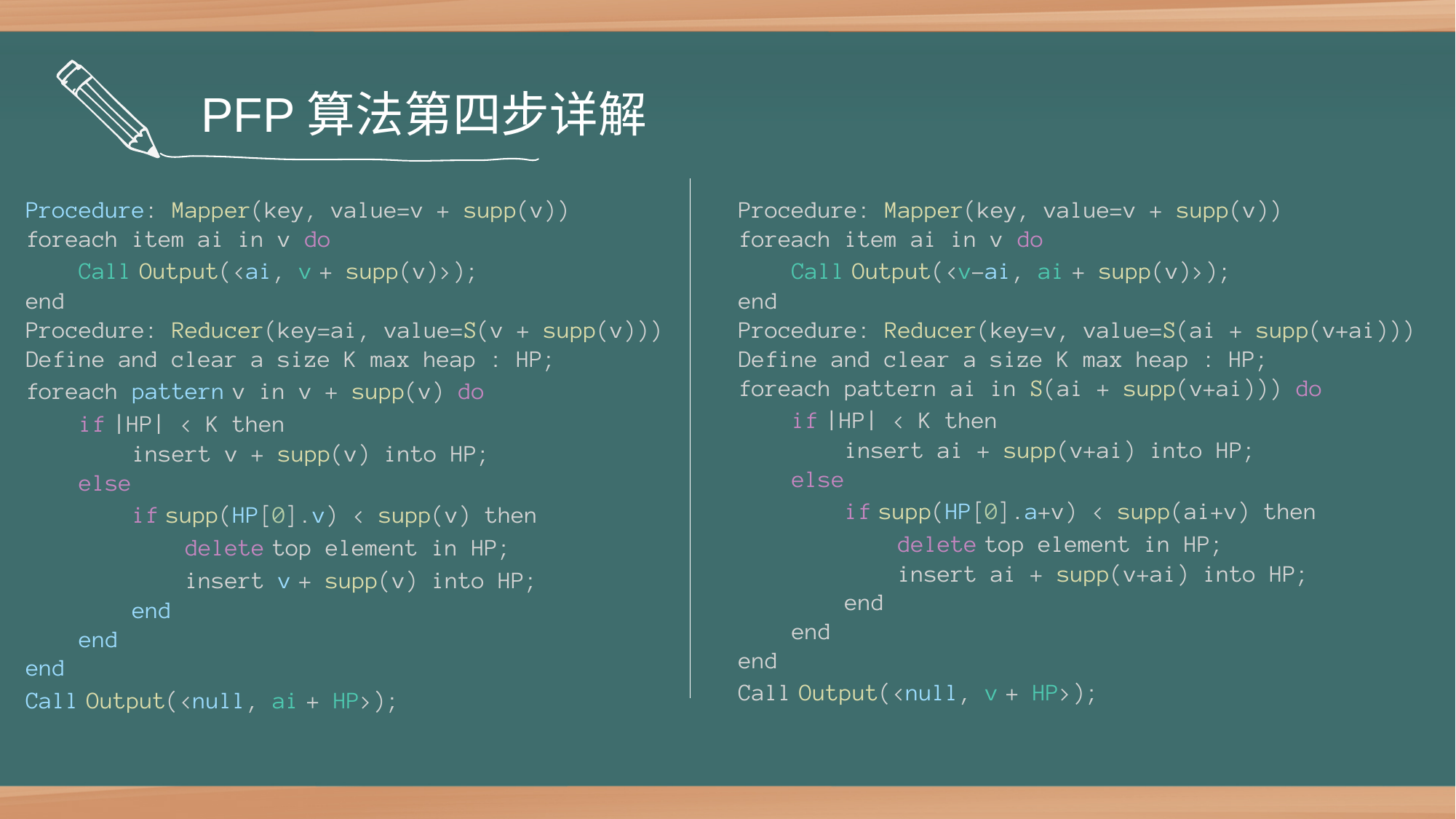

PFP算法第四步详解

Procedure: Mapper(key, value=v + supp(v))foreach item ai in v do    Call Output(<ai, v + supp(v)>);endProcedure: Reducer(key=ai, value=S(v + supp(v)))Define and clear a size K max heap : HP;foreach pattern v in v + supp(v) do    if |HP| < K then        insert v + supp(v) into HP;    else        if supp(HP[0].v) < supp(v) then            delete top element in HP;            insert v + supp(v) into HP;        end    endendCall Output(<null, ai + HP>);
Procedure: Mapper(key, value=v + supp(v))foreach item ai in v do    Call Output(<v-ai, ai + supp(v)>);endProcedure: Reducer(key=v, value=S(ai + supp(v+ai)))Define and clear a size K max heap : HP;foreach pattern ai in S(ai + supp(v+ai))) do    if |HP| < K then        insert ai + supp(v+ai) into HP;    else        if supp(HP[0].a+v) < supp(ai+v) then            delete top element in HP;            insert ai + supp(v+ai) into HP;        end    endendCall Output(<null, v + HP>);